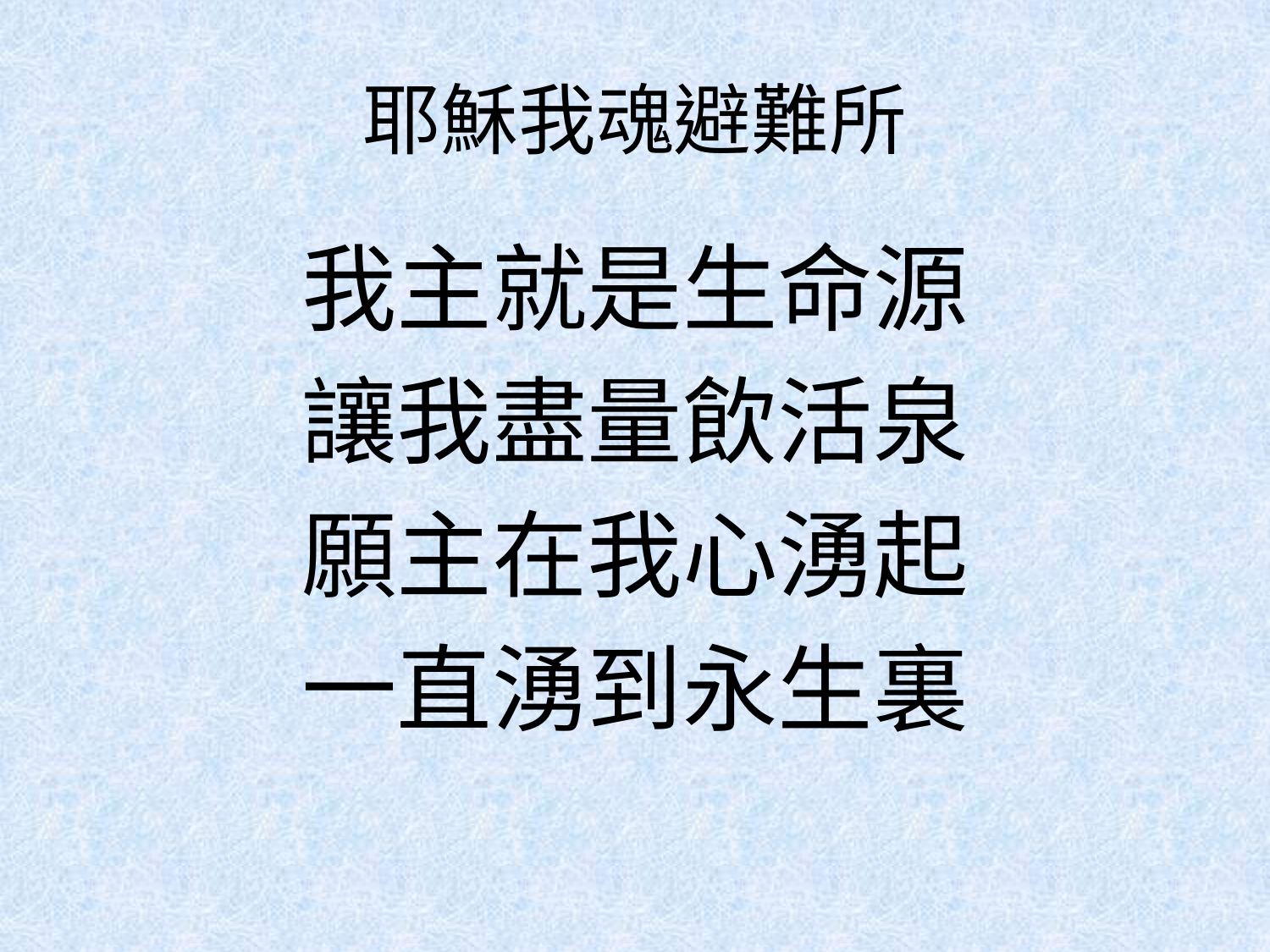

# 耶穌我魂避難所
我主就是生命源
讓我盡量飲活泉
願主在我心湧起
一直湧到永生裏